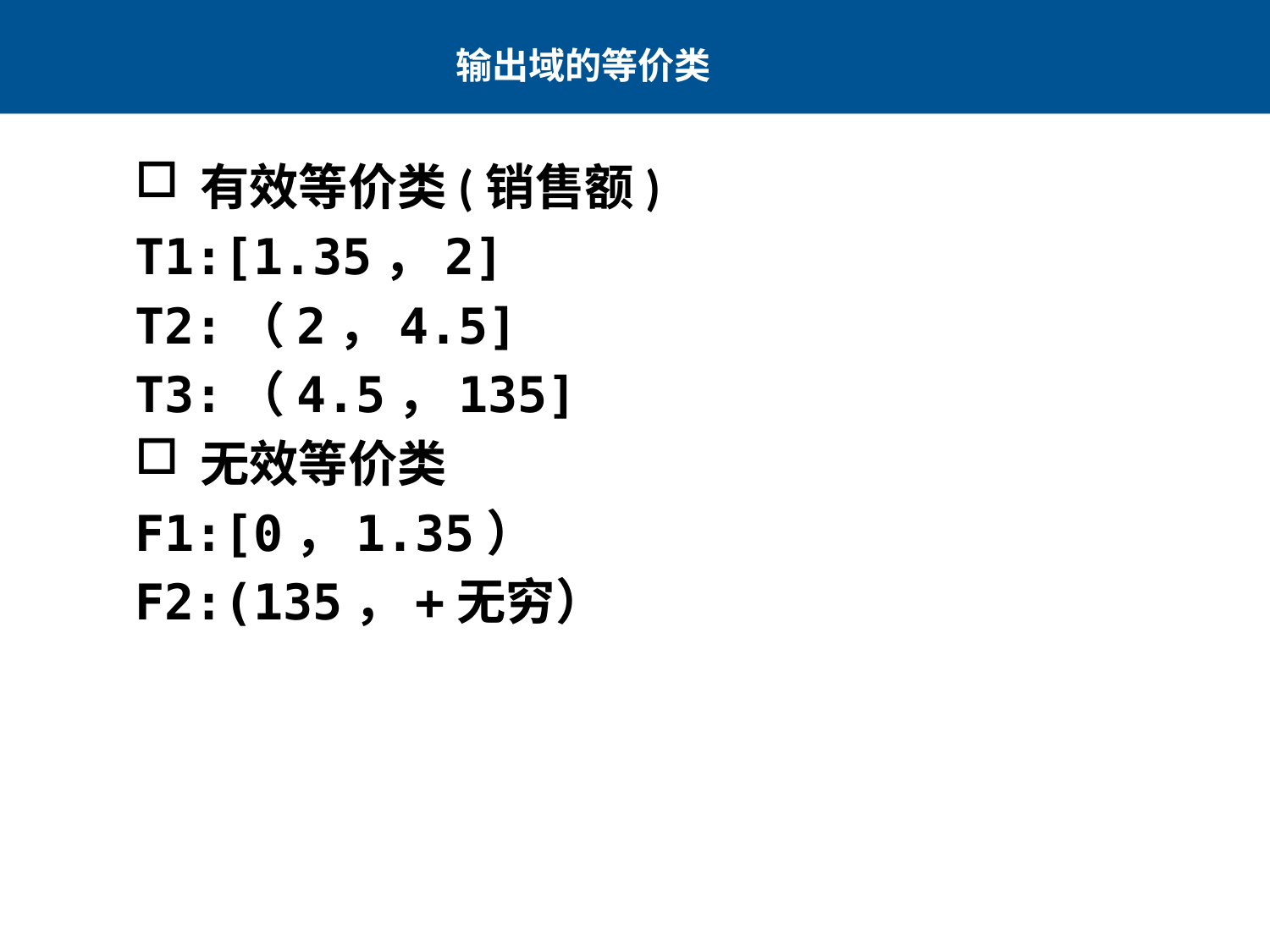

输出域的等价类
有效等价类(销售额)
T1:[1.35，2]
T2:（2，4.5]
T3:（4.5，135]
无效等价类
F1:[0，1.35）
F2:(135，+无穷）